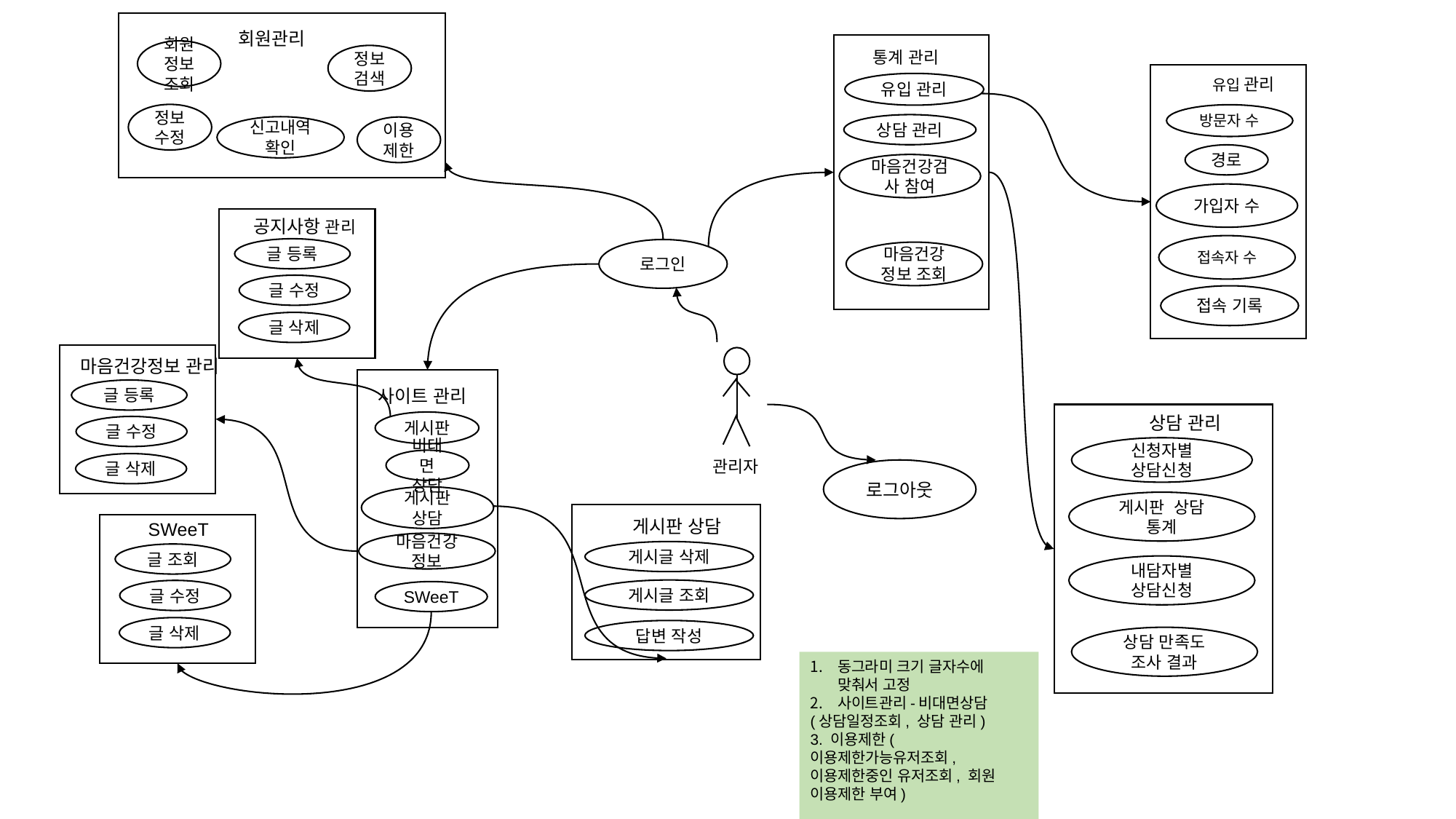

회원관리
회원 정보조회
정보검색
정보수정
신고내역확인
이용 제한

통계 관리

유입 관리
방문자 수
경로
가입자 수
접속자 수
접속 기록
유입 관리
상담 관리
마음건강검사 참여

공지사항 관리
글 등록
글 수정
글 삭제
로그인
마음건강정보 조회

마음건강정보 관리
글 등록
글 수정
글 삭제

관리자

사이트 관리
게시판
비대면 상담
게시판 상담
마음건강정보
SWeeT

상담 관리
신청자별 상담신청
로그아웃
게시판  상담 통계

게시판 상담
SWeeT

글 조회
글 수정
글 삭제
게시글 삭제
내담자별 상담신청
게시글 조회
답변 작성
상담 만족도 조사 결과
동그라미 크기 글자수에 맞춰서 고정
사이트관리-비대면상담
(상담일정조회, 상담 관리)
3. 이용제한(이용제한가능유저조회, 이용제한중인 유저조회, 회원 이용제한 부여)